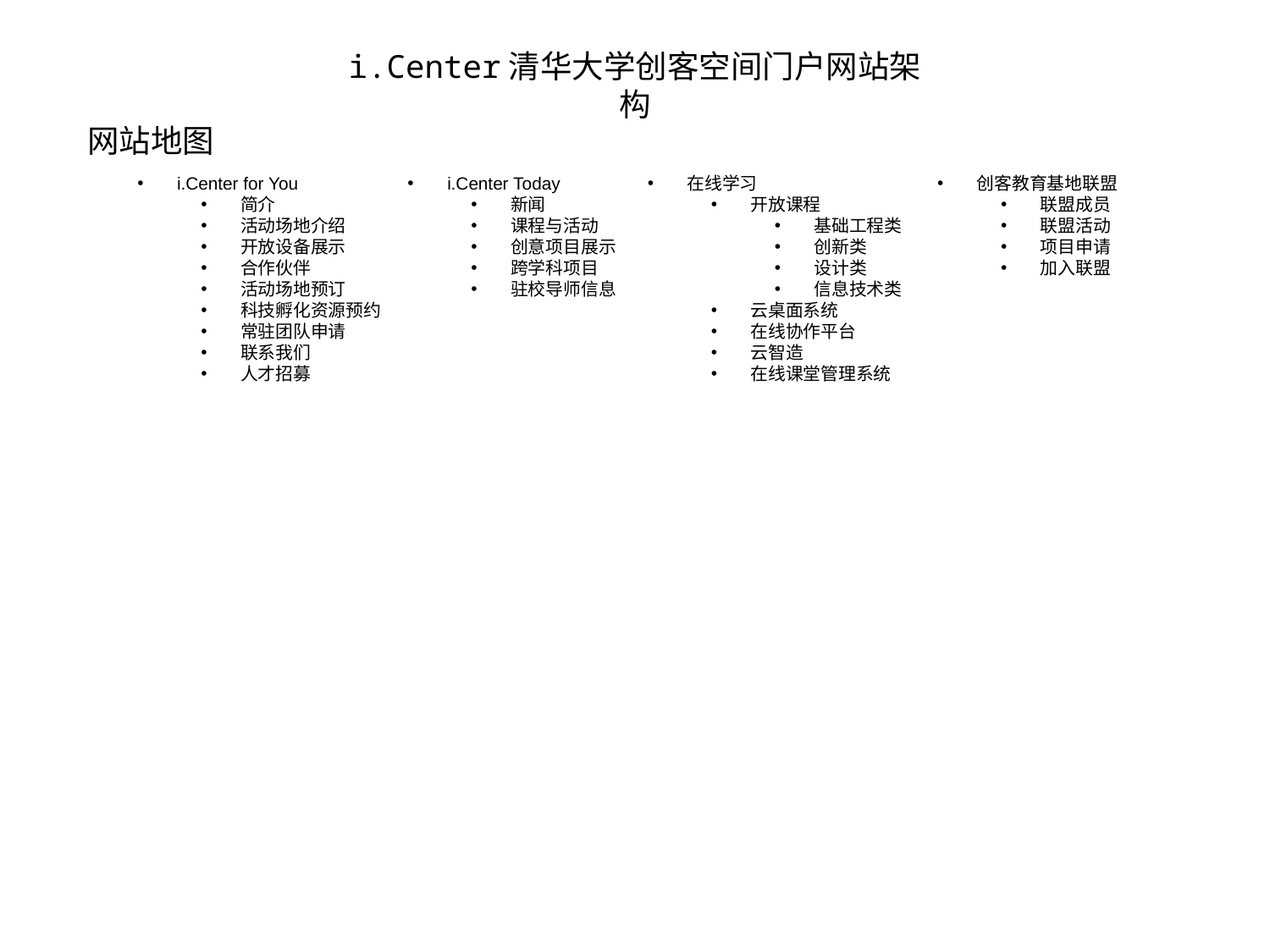

i.Center清华大学创客空间门户网站架构
网站地图
i.Center for You
简介
活动场地介绍
开放设备展示
合作伙伴
活动场地预订
科技孵化资源预约
常驻团队申请
联系我们
人才招募
i.Center Today
新闻
课程与活动
创意项目展示
跨学科项目
驻校导师信息
在线学习
开放课程
基础工程类
创新类
设计类
信息技术类
云桌面系统
在线协作平台
云智造
在线课堂管理系统
创客教育基地联盟
联盟成员
联盟活动
项目申请
加入联盟